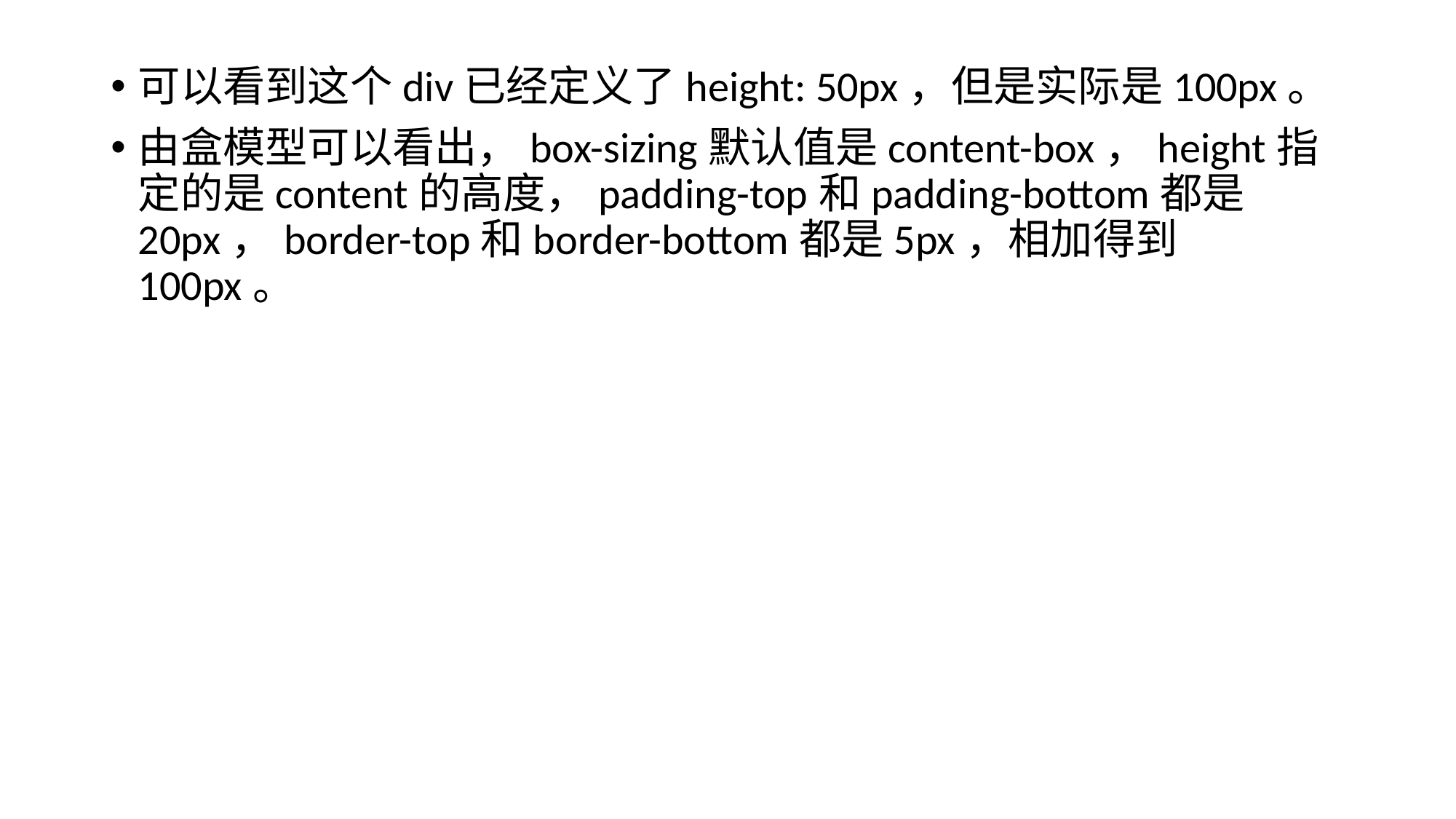

可以看到这个div已经定义了height: 50px，但是实际是100px。
由盒模型可以看出，box-sizing默认值是content-box，height指定的是content的高度，padding-top和padding-bottom都是20px，border-top和border-bottom都是5px，相加得到100px。